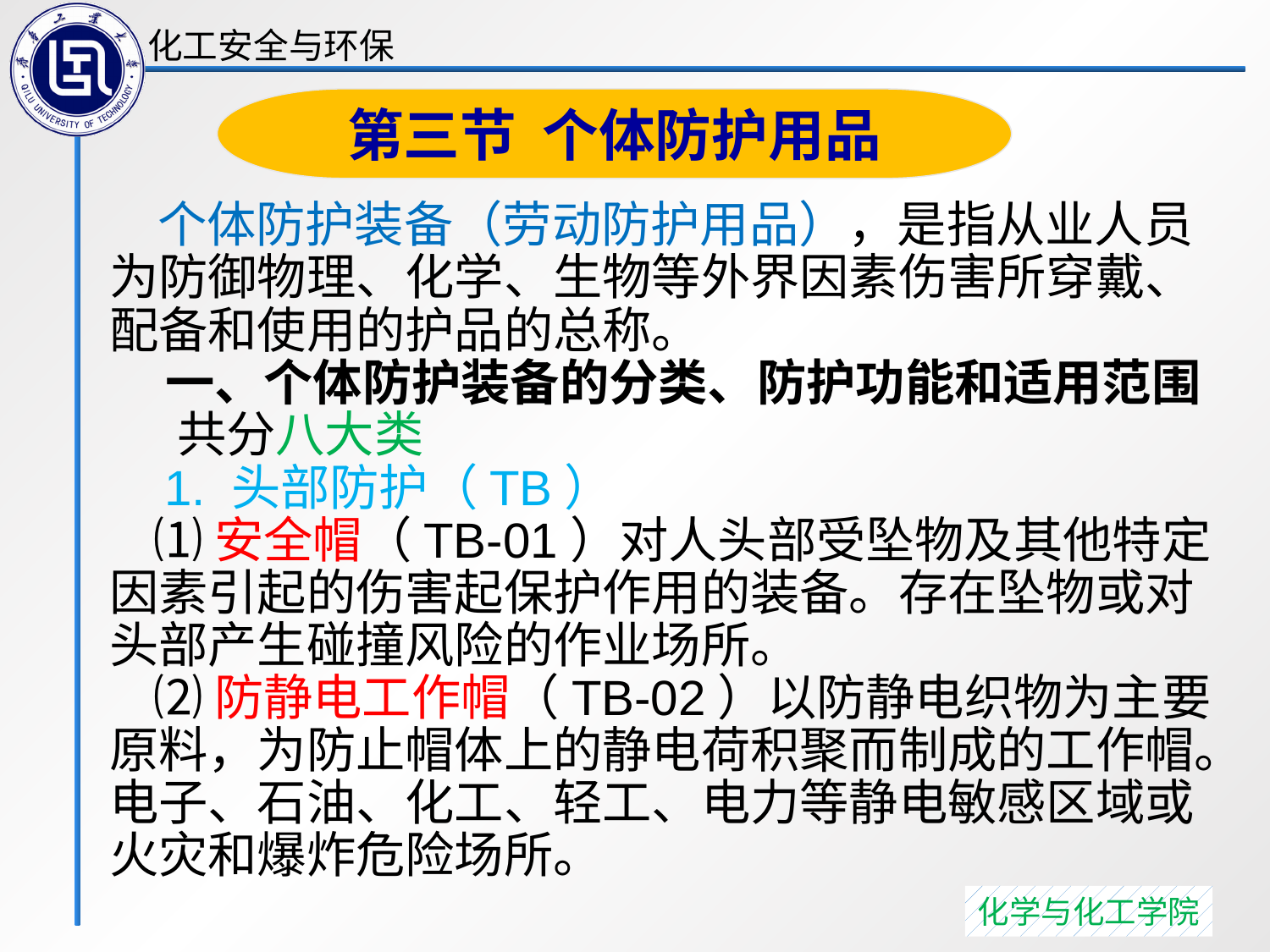

个体防护装备（劳动防护用品），是指从业人员为防御物理、化学、生物等外界因素伤害所穿戴、配备和使用的护品的总称。
    一、个体防护装备的分类、防护功能和适用范围
     共分八大类
    1. 头部防护（TB）
    ⑴安全帽（TB-01）对人头部受坠物及其他特定因素引起的伤害起保护作用的装备。存在坠物或对头部产生碰撞风险的作业场所。
    ⑵防静电工作帽（TB-02）以防静电织物为主要原料，为防止帽体上的静电荷积聚而制成的工作帽。电子、石油、化工、轻工、电力等静电敏感区域或火灾和爆炸危险场所。

第三节  个体防护用品